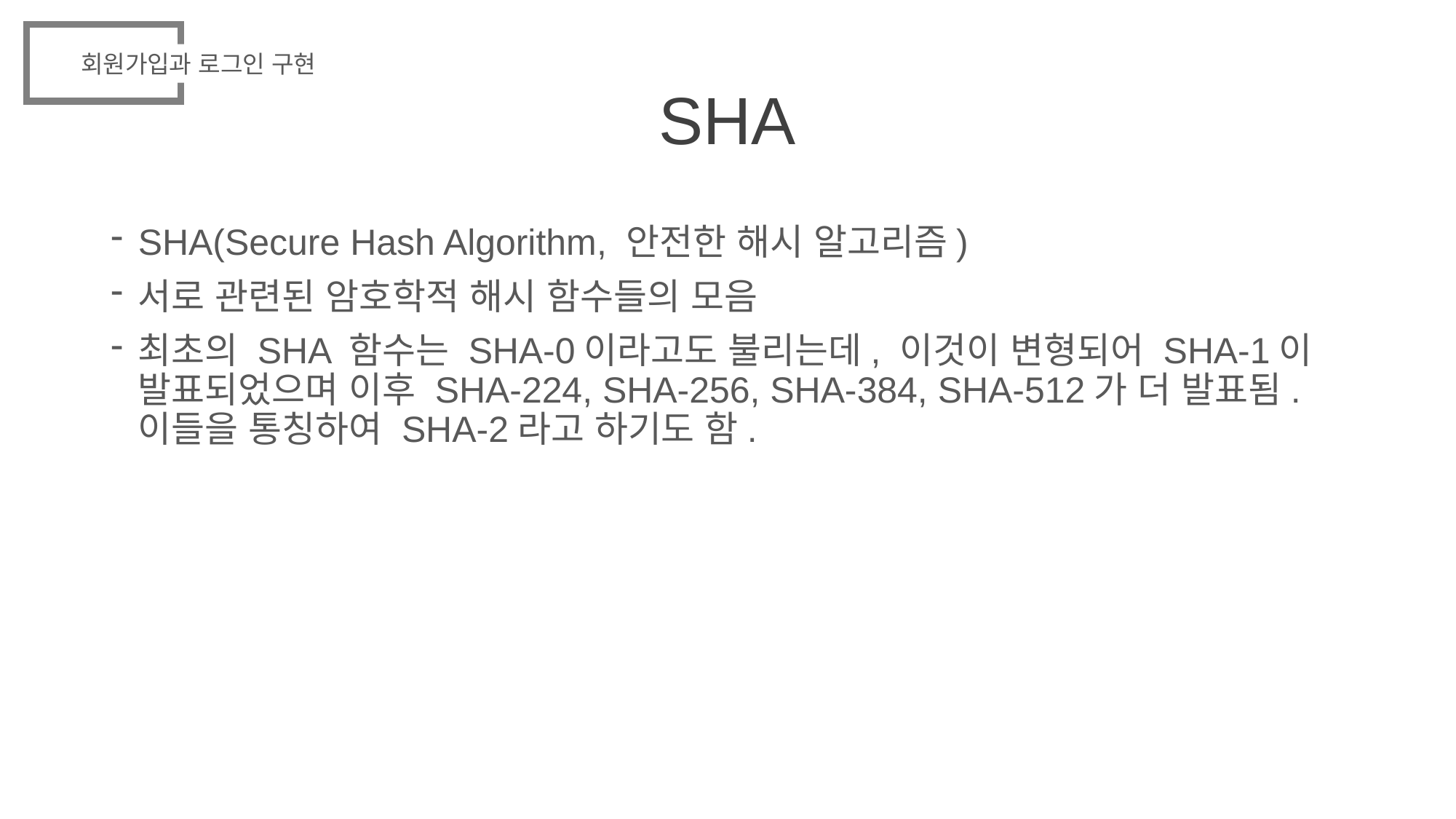

회원가입과 로그인 구현
# SHA
SHA(Secure Hash Algorithm, 안전한 해시 알고리즘)
서로 관련된 암호학적 해시 함수들의 모음
최초의 SHA 함수는 SHA-0이라고도 불리는데, 이것이 변형되어 SHA-1이 발표되었으며 이후 SHA-224, SHA-256, SHA-384, SHA-512가 더 발표됨. 이들을 통칭하여 SHA-2라고 하기도 함.